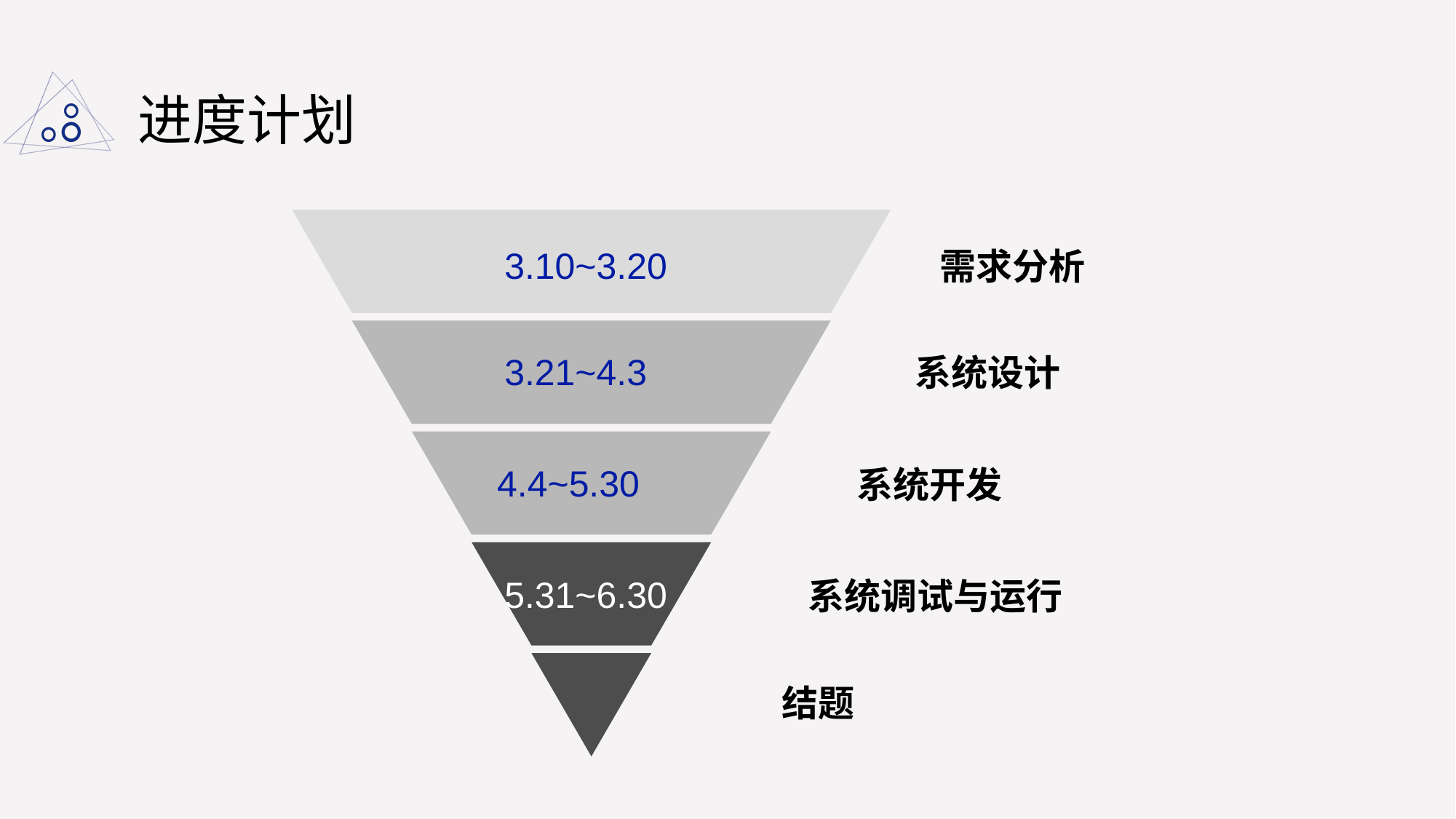

# 进度计划

需求分析
3.10~3.20
系统设计
3.21~4.3
系统开发
4.4~5.30
系统调试与运行
5.31~6.30
结题